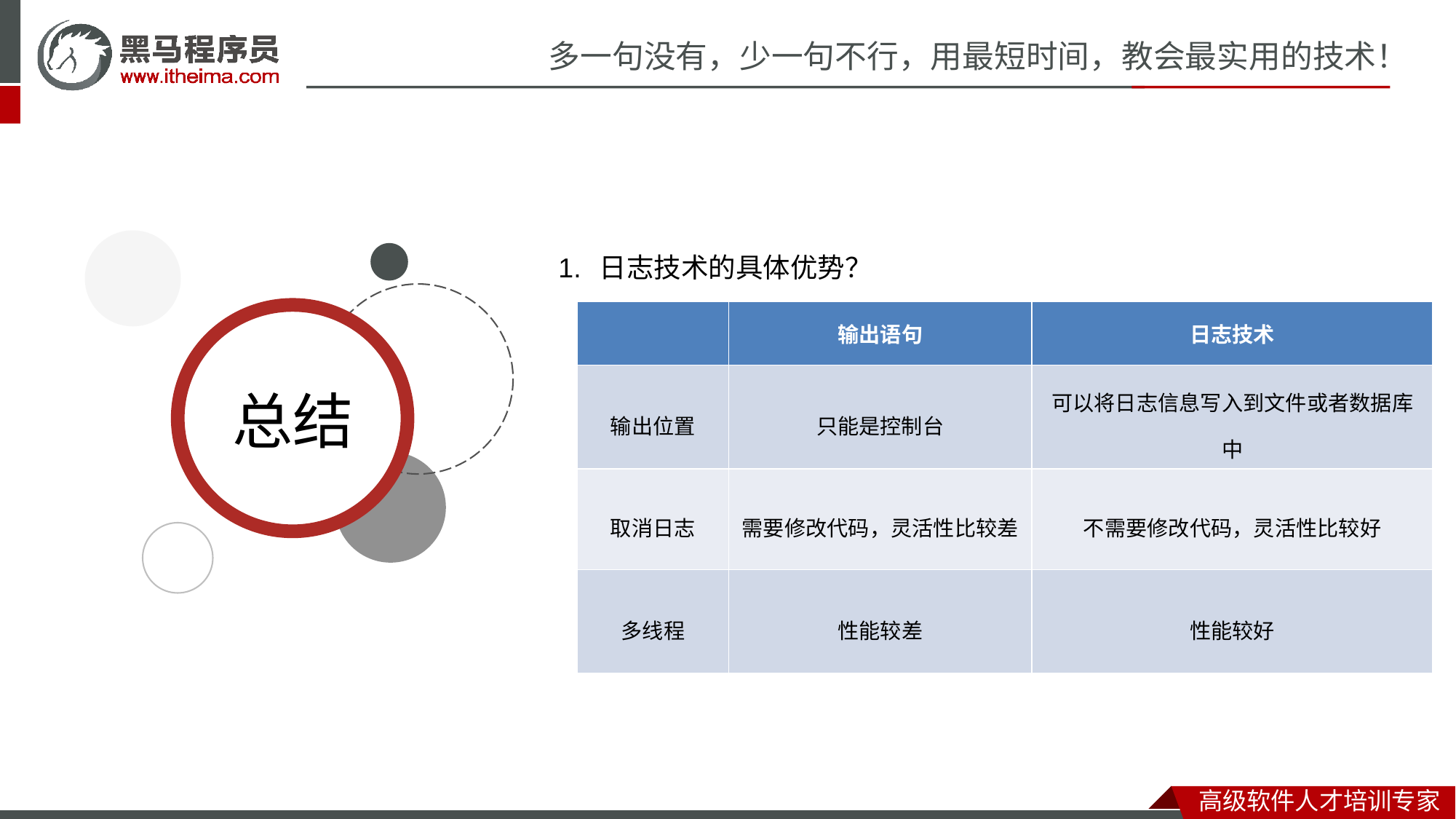

日志技术的具体优势？
|  | 输出语句 | 日志技术 |
| --- | --- | --- |
| 输出位置 | 只能是控制台 | 可以将日志信息写入到文件或者数据库中 |
| 取消日志 | 需要修改代码，灵活性比较差 | 不需要修改代码，灵活性比较好 |
| 多线程 | 性能较差 | 性能较好 |